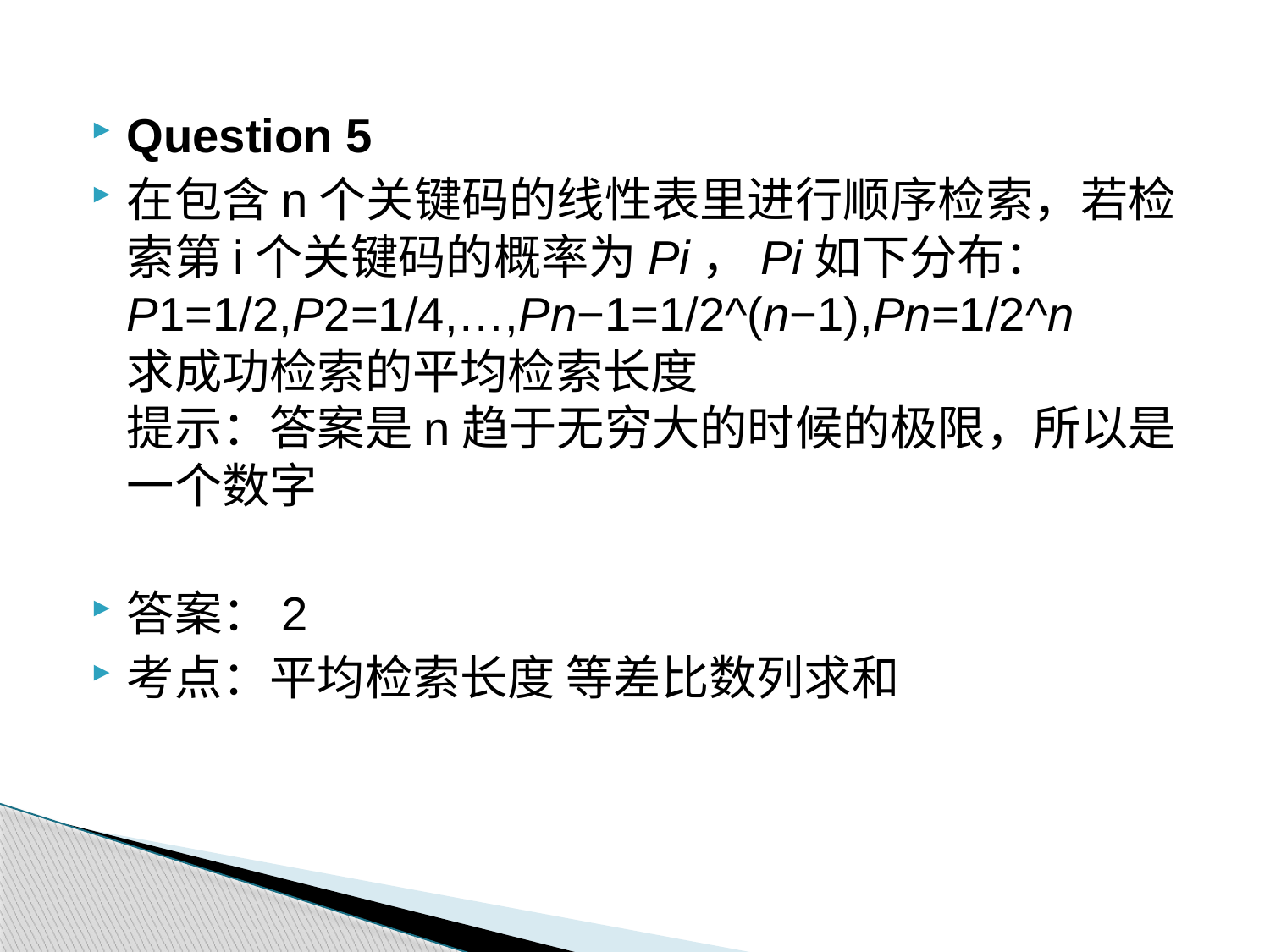

Question 5
在包含n个关键码的线性表里进行顺序检索，若检索第i个关键码的概率为Pi，Pi如下分布：
P1=1/2,P2=1/4,…,Pn−1=1/2^(n−1),Pn=1/2^n
求成功检索的平均检索长度 
提示：答案是n趋于无穷大的时候的极限，所以是一个数字

答案：2
考点：平均检索长度 等差比数列求和